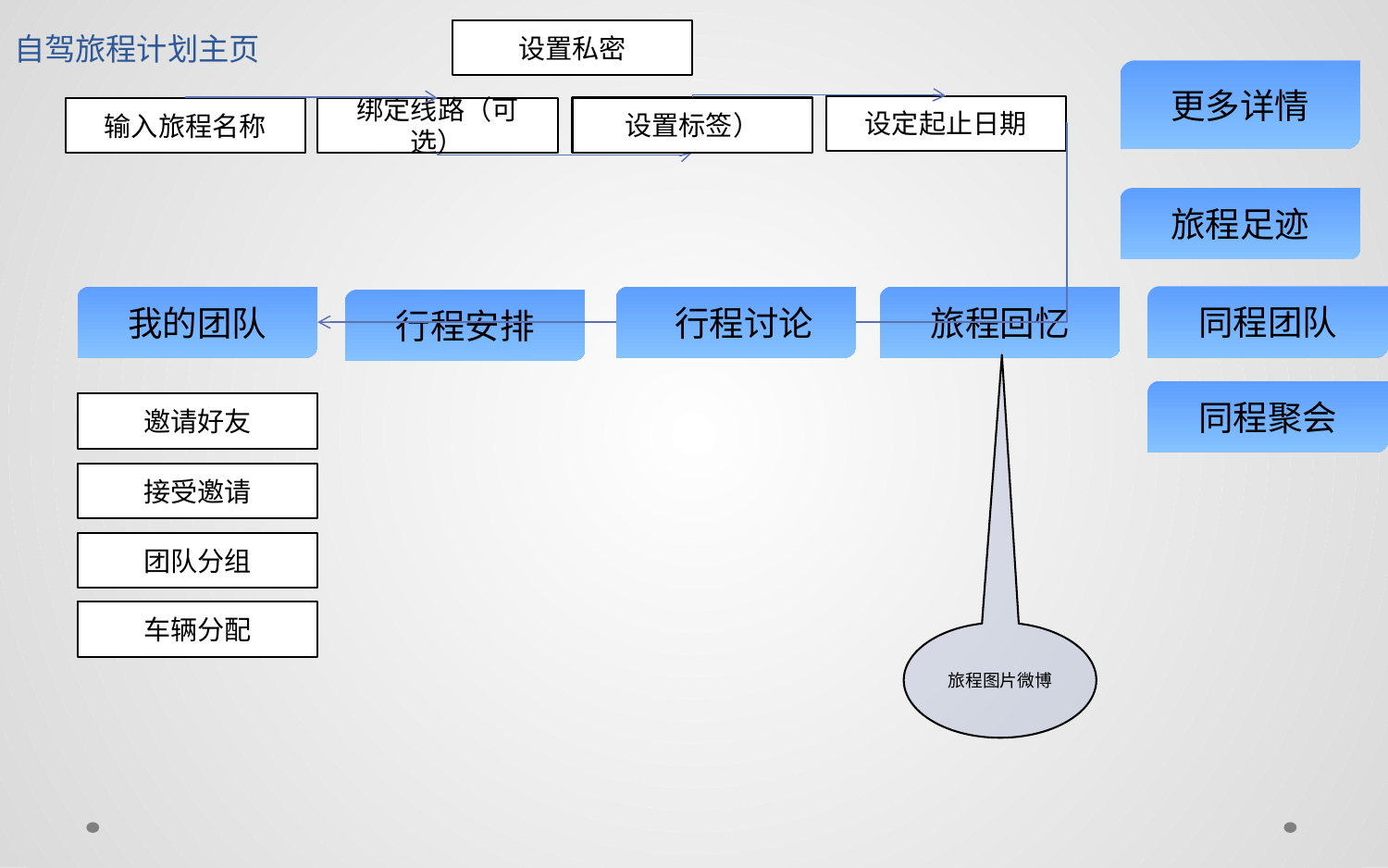

# 自驾旅程计划主页
设置私密
更多详情
设定起止日期
设置标签）
绑定线路（可选）
输入旅程名称
旅程足迹
同程团队
我的团队
 行程讨论
旅程回忆
行程安排
同程聚会
邀请好友
接受邀请
团队分组
车辆分配
旅程图片微博